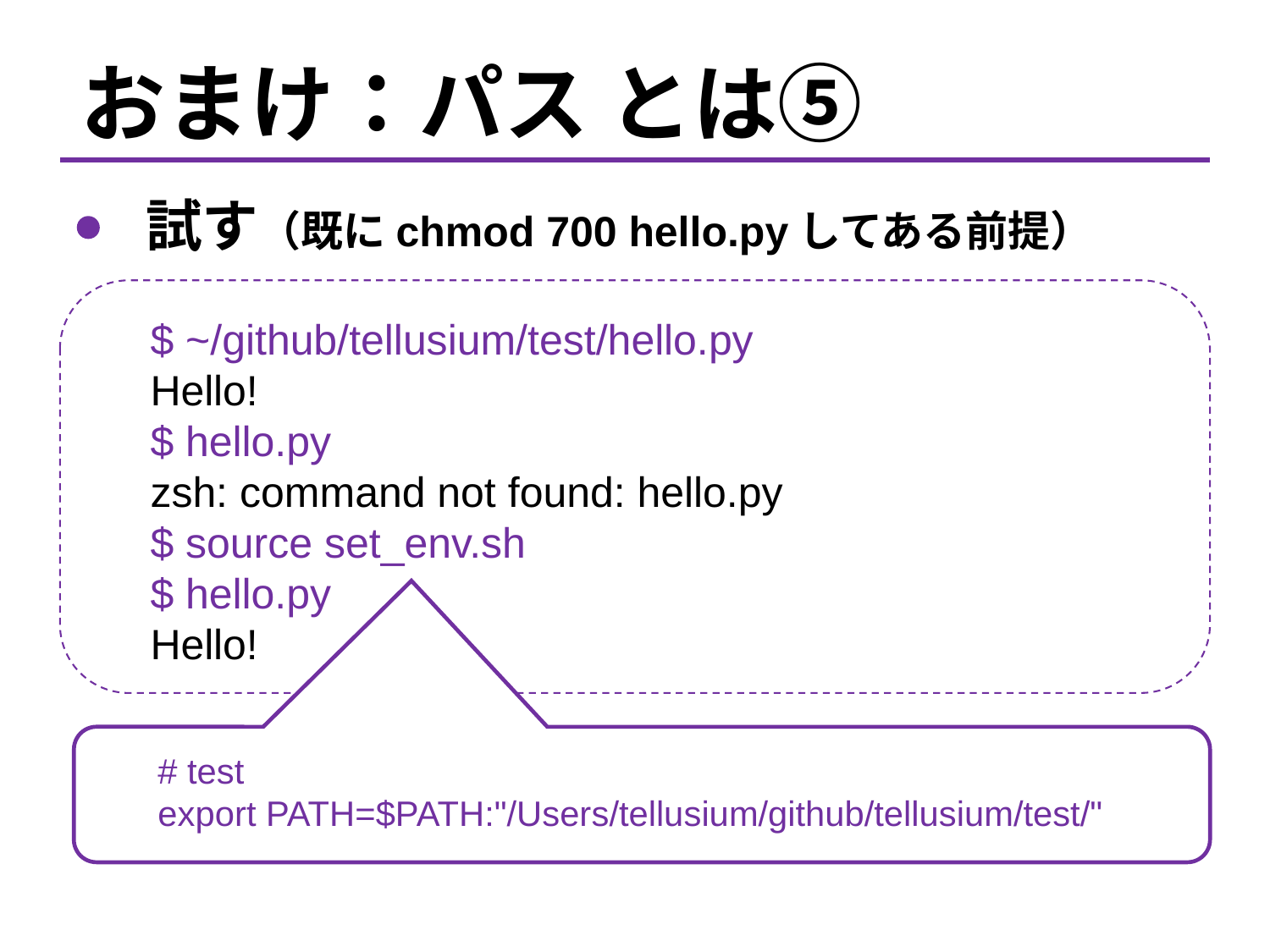

おまけ：パス とは⑤
 試す（既にchmod 700 hello.pyしてある前提）

$ ~/github/tellusium/test/hello.py
Hello!
$ hello.py
zsh: command not found: hello.py
$ source set_env.sh
$ hello.py
Hello!

# test
export PATH=$PATH:"/Users/tellusium/github/tellusium/test/"